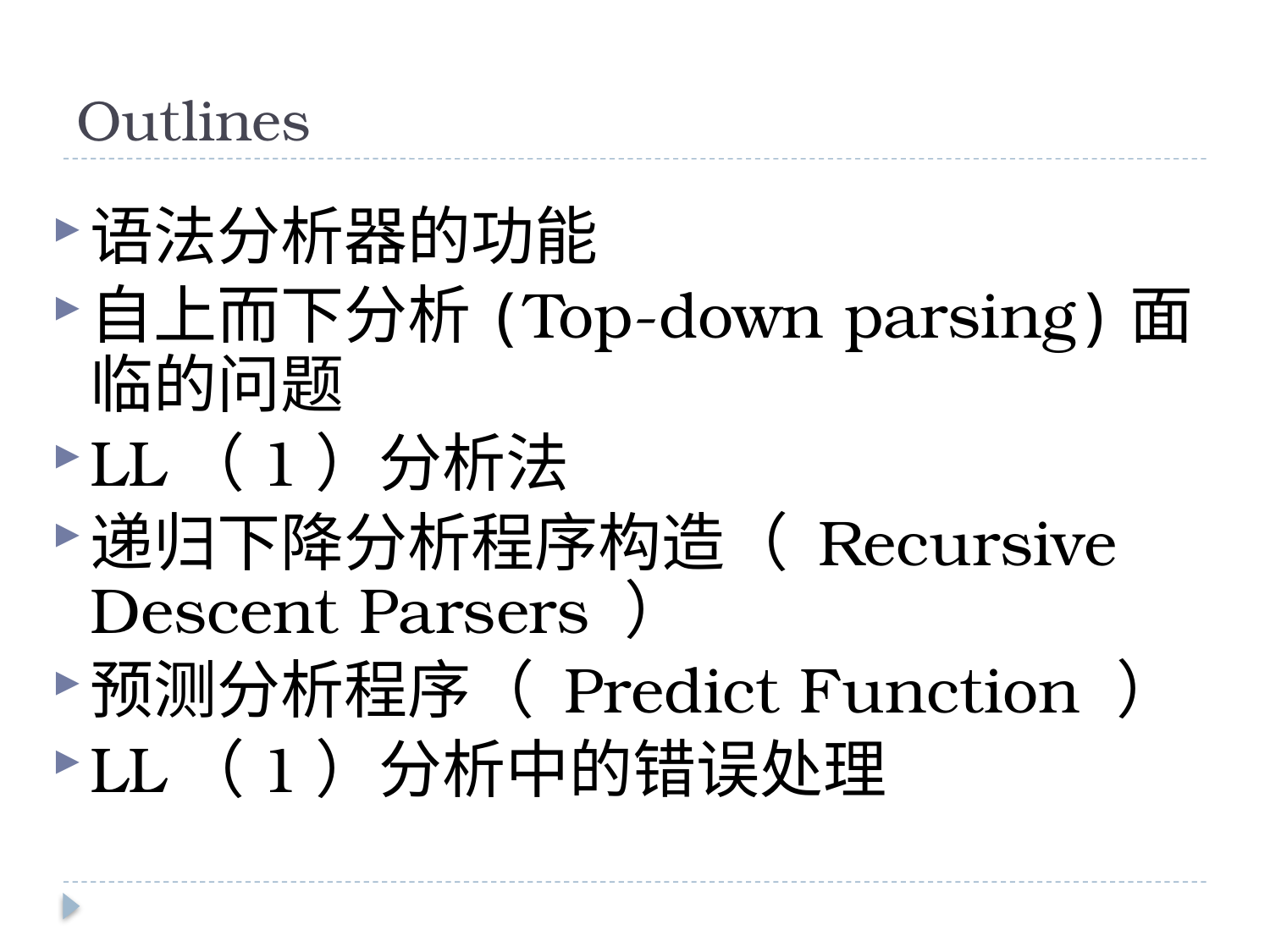

# Outlines
语法分析器的功能
自上而下分析(Top-down parsing)面临的问题
LL（1）分析法
递归下降分析程序构造（ Recursive Descent Parsers ）
预测分析程序（ Predict Function ）
LL（1）分析中的错误处理
2